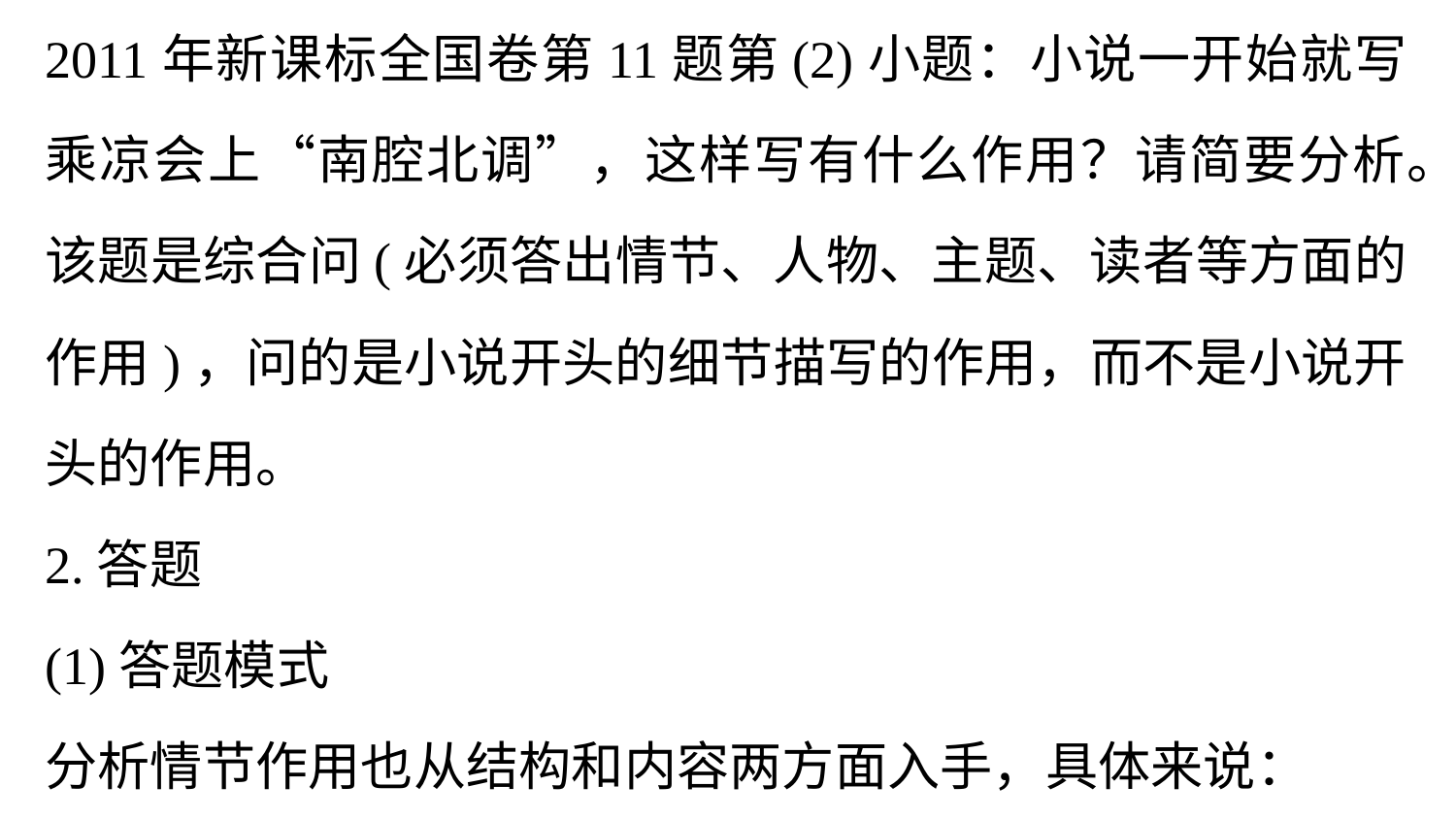

2011年新课标全国卷第11题第(2)小题：小说一开始就写乘凉会上“南腔北调”，这样写有什么作用？请简要分析。该题是综合问(必须答出情节、人物、主题、读者等方面的作用)，问的是小说开头的细节描写的作用，而不是小说开头的作用。
2.答题
(1)答题模式
分析情节作用也从结构和内容两方面入手，具体来说：